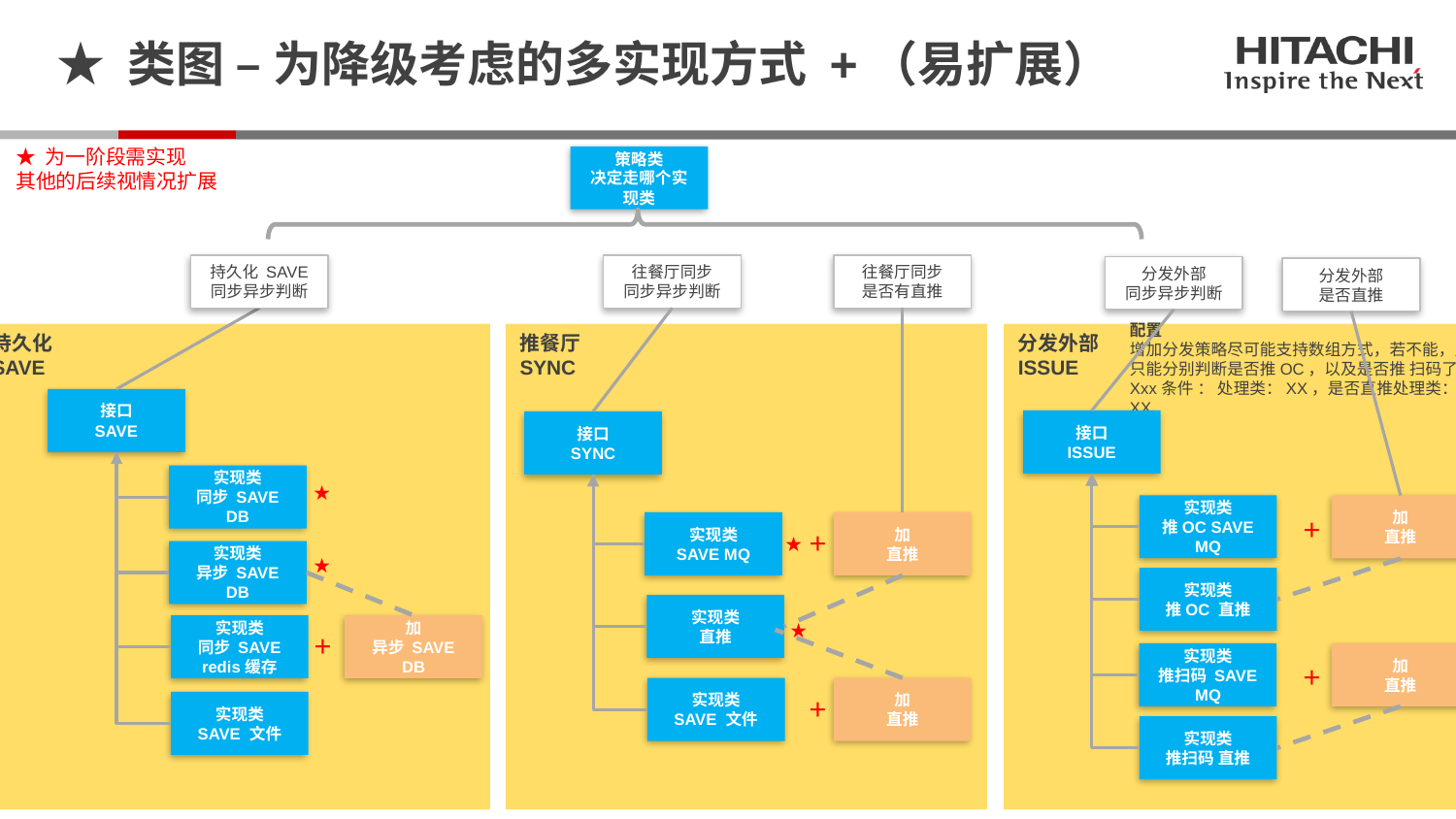

# ★ 类图 – 为降级考虑的多实现方式 +（易扩展）
★ 为一阶段需实现
其他的后续视情况扩展
策略类
决定走哪个实现类
持久化 SAVE 同步异步判断
往餐厅同步
同步异步判断
往餐厅同步
是否有直推
分发外部
同步异步判断
分发外部
是否直推
配置
增加分发策略尽可能支持数组方式，若不能，则只能分别判断是否推OC，以及是否推 扫码了。
Xxx条件 ： 处理类：XX，是否直推处理类：XX
持久化
SAVE
分发外部
ISSUE
推餐厅
SYNC
接口
SAVE
接口
ISSUE
接口
SYNC
实现类
同步 SAVE DB
★
实现类
推OC SAVE MQ
加
直推
＋
实现类
SAVE MQ
加
直推
＋
★
实现类
异步 SAVE DB
★
实现类
推OC 直推
实现类
直推
★
实现类
同步 SAVE redis缓存
加
异步 SAVE DB
＋
实现类
推扫码 SAVE MQ
加
直推
＋
实现类
SAVE 文件
加
直推
＋
实现类
SAVE 文件
实现类
推扫码 直推